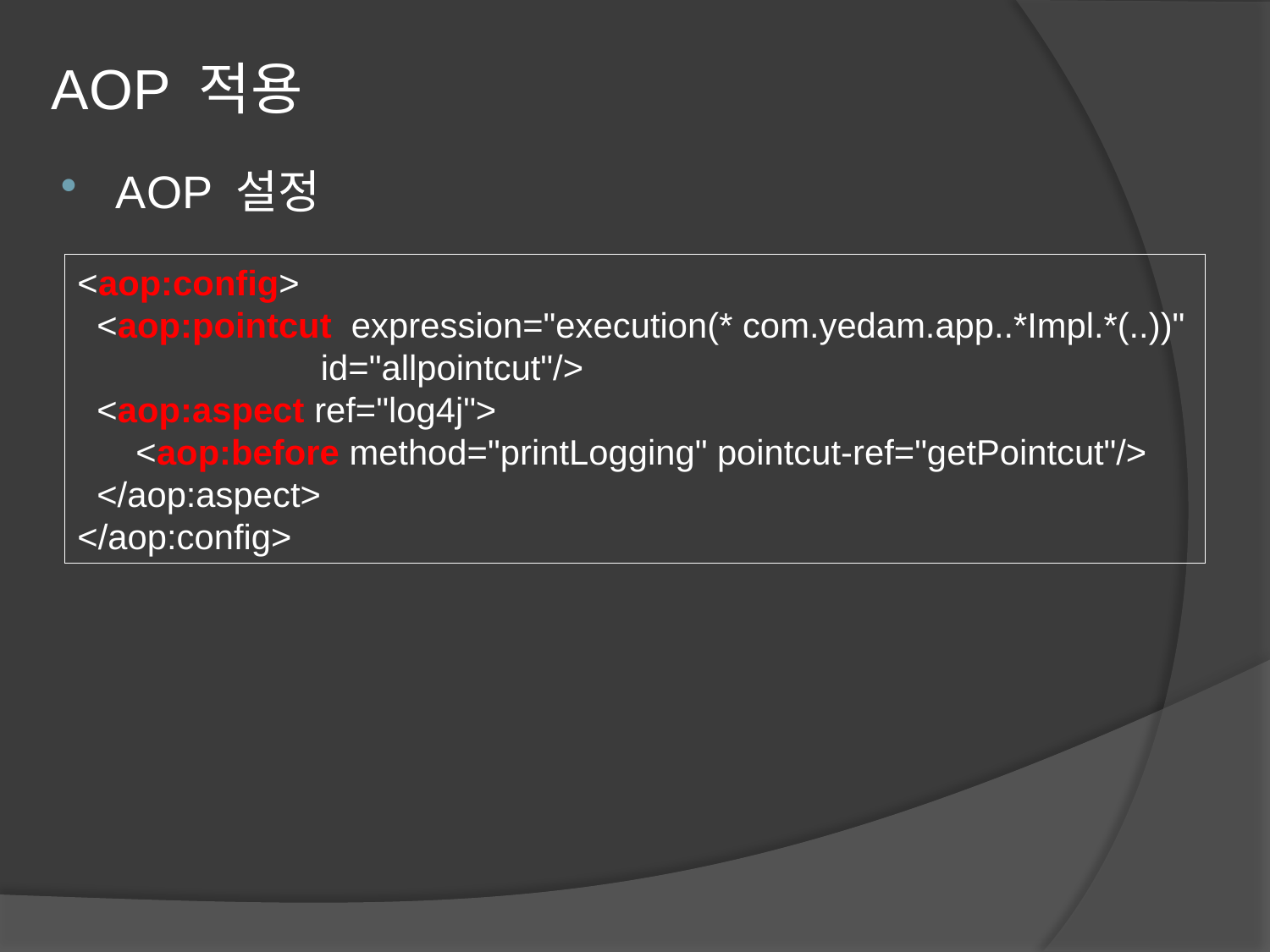

# AOP 적용
AOP 설정

<aop:config>
  <aop:pointcut  expression="execution(* com.yedam.app..*Impl.*(..))"
                         id="allpointcut"/>
  <aop:aspect ref="log4j">
      <aop:before method="printLogging" pointcut-ref="getPointcut"/>
  </aop:aspect>
</aop:config>